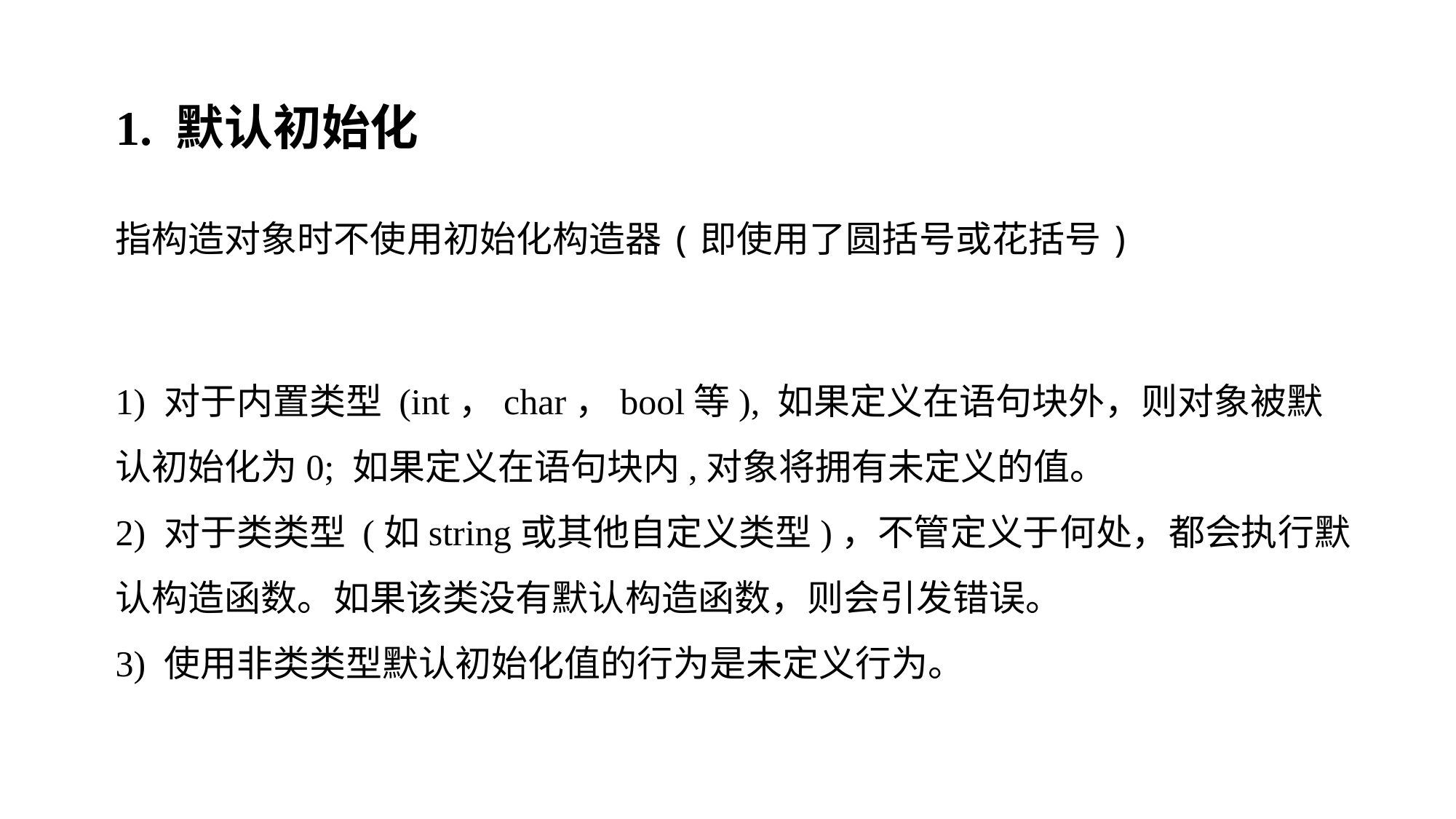

1. 默认初始化
指构造对象时不使用初始化构造器(即使用了圆括号或花括号)
1) 对于内置类型 (int，char，bool等), 如果定义在语句块外，则对象被默认初始化为0; 如果定义在语句块内,对象将拥有未定义的值。
2) 对于类类型 (如string或其他自定义类型)，不管定义于何处，都会执行默认构造函数。如果该类没有默认构造函数，则会引发错误。
3) 使用非类类型默认初始化值的行为是未定义行为。